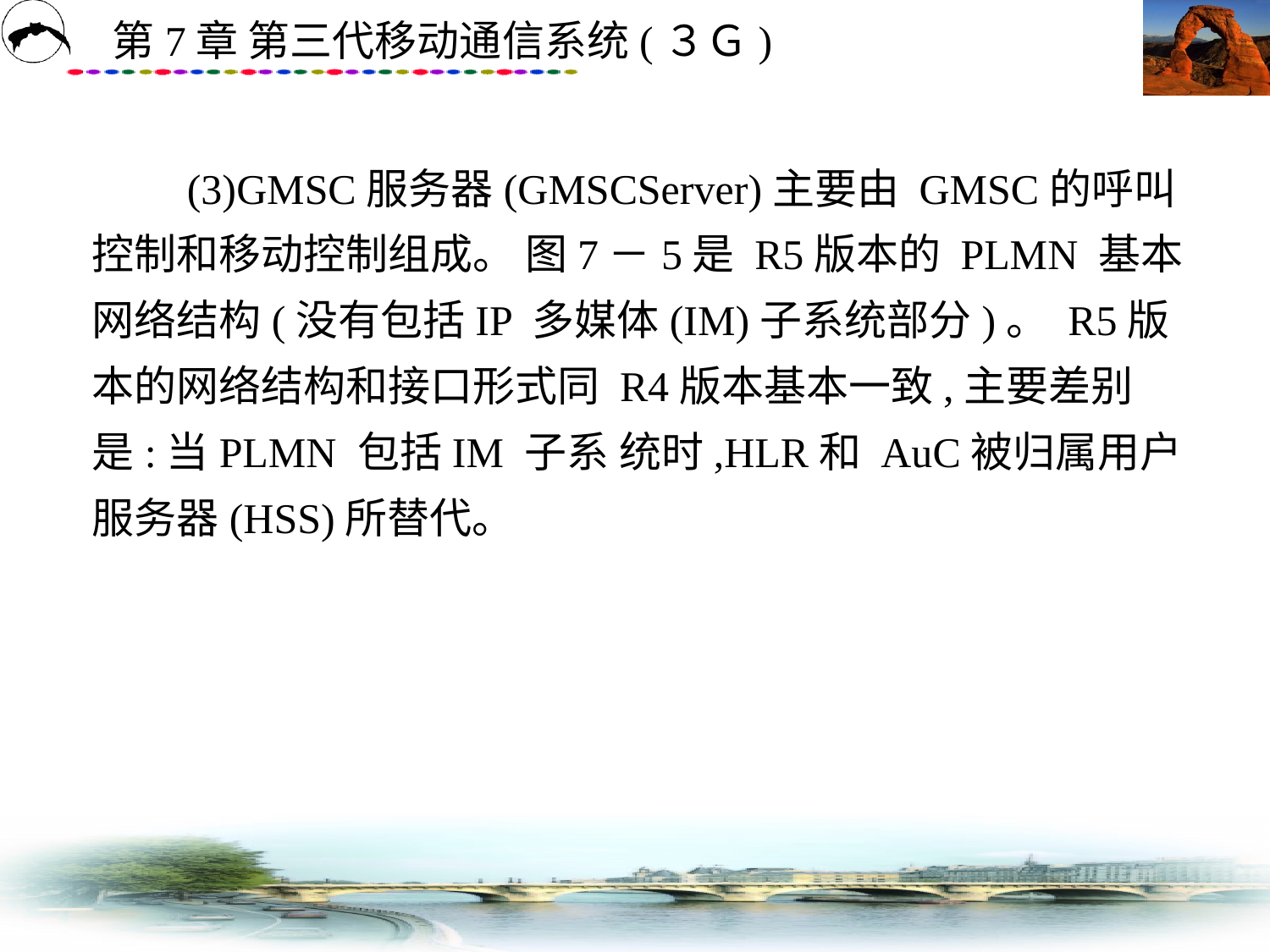

# (3)GMSC服务器(GMSCServer)主要由 GMSC的呼叫控制和移动控制组成。 图7－5是 R5版本的 PLMN 基本网络结构(没有包括IP 多媒体(IM)子系统部分)。 R5版本的网络结构和接口形式同 R4版本基本一致,主要差别是:当PLMN 包括IM 子系 统时,HLR和 AuC被归属用户服务器(HSS)所替代。